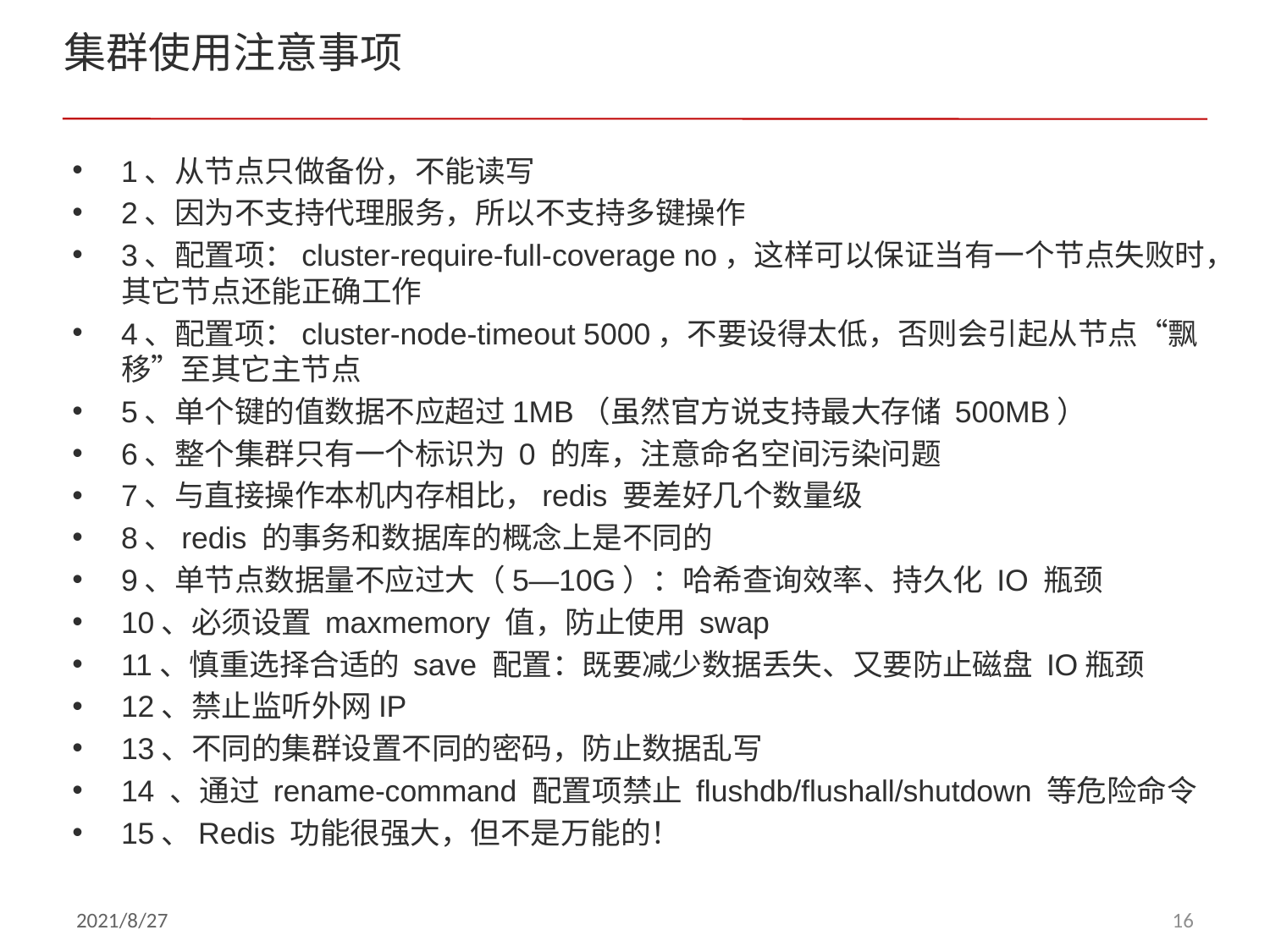

# 集群使用注意事项
1、从节点只做备份，不能读写
2、因为不支持代理服务，所以不支持多键操作
3、配置项：cluster-require-full-coverage no，这样可以保证当有一个节点失败时，其它节点还能正确工作
4、配置项：cluster-node-timeout 5000，不要设得太低，否则会引起从节点“飘移”至其它主节点
5、单个键的值数据不应超过1MB（虽然官方说支持最大存储 500MB）
6、整个集群只有一个标识为 0 的库，注意命名空间污染问题
7、与直接操作本机内存相比，redis 要差好几个数量级
8、redis 的事务和数据库的概念上是不同的
9、单节点数据量不应过大（5—10G）：哈希查询效率、持久化 IO 瓶颈
10、必须设置 maxmemory 值，防止使用 swap
11、慎重选择合适的 save 配置：既要减少数据丢失、又要防止磁盘 IO瓶颈
12、禁止监听外网IP
13、不同的集群设置不同的密码，防止数据乱写
14 、通过 rename-command 配置项禁止 flushdb/flushall/shutdown 等危险命令
15、Redis 功能很强大，但不是万能的！